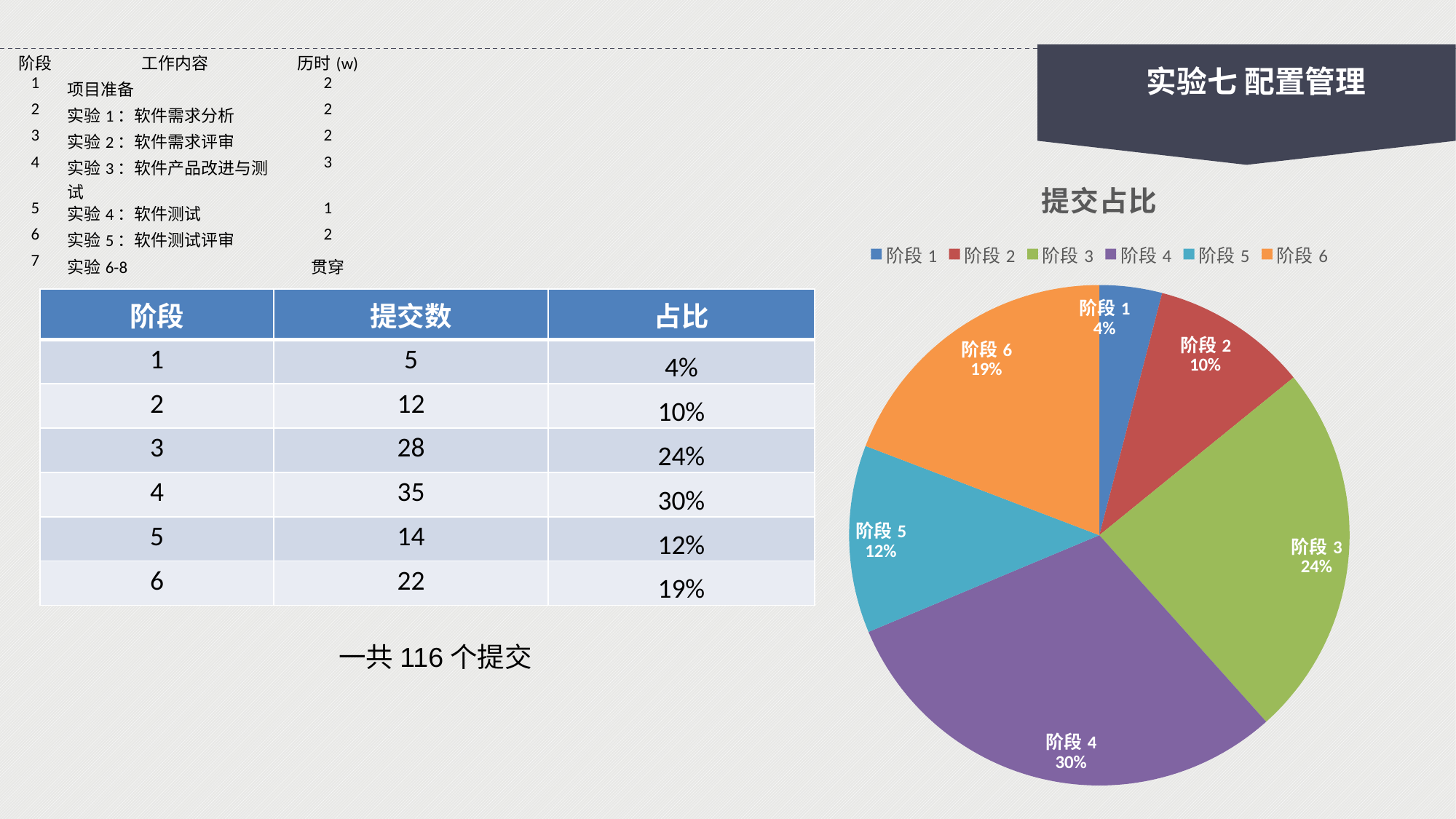

| 阶段 | 工作内容 | 历时(w) |
| --- | --- | --- |
| 1 | 项目准备 | 2 |
| 2 | 实验1：软件需求分析 | 2 |
| 3 | 实验2：软件需求评审 | 2 |
| 4 | 实验3：软件产品改进与测试 | 3 |
| 5 | 实验4：软件测试 | 1 |
| 6 | 实验5：软件测试评审 | 2 |
| 7 | 实验6-8 | 贯穿 |
实验七 配置管理

### Chart:

| Category | 提交占比 |
|---|---|
| 阶段1 | 0.04 |
| 阶段2 | 0.1 |
| 阶段3 | 0.24 |
| 阶段4 | 0.3 |
| 阶段5 | 0.12 |
| 阶段6 | 0.19 |
| 阶段 | 提交数 | 占比 |
| --- | --- | --- |
| 1 | 5 | 4% |
| 2 | 12 | 10% |
| 3 | 28 | 24% |
| 4 | 35 | 30% |
| 5 | 14 | 12% |
| 6 | 22 | 19% |
一共116个提交